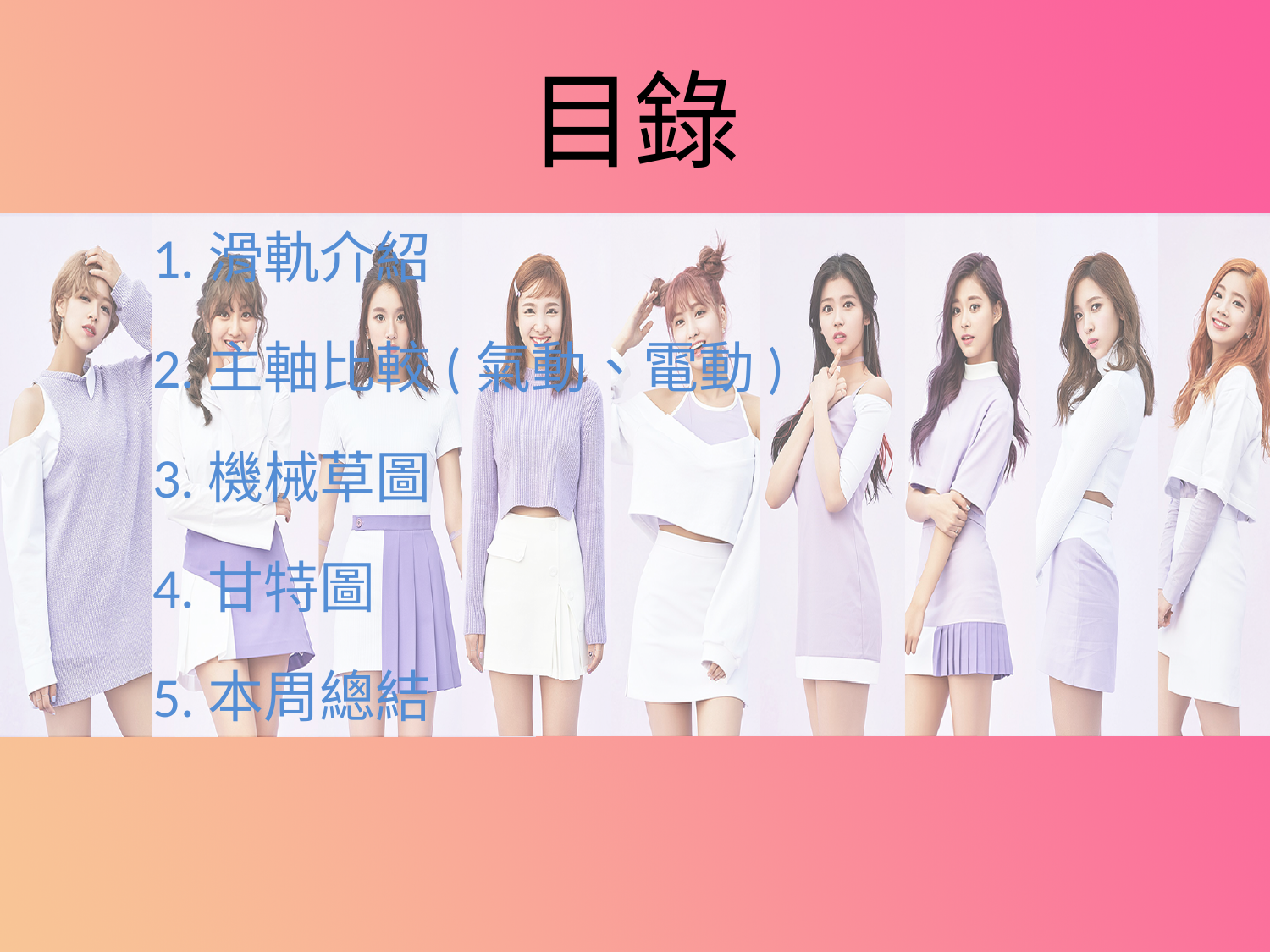

# 目錄
           1.滑軌介紹

           2.主軸比較(氣動、電動)

           3.機械草圖

           4.甘特圖

           5.本周總結